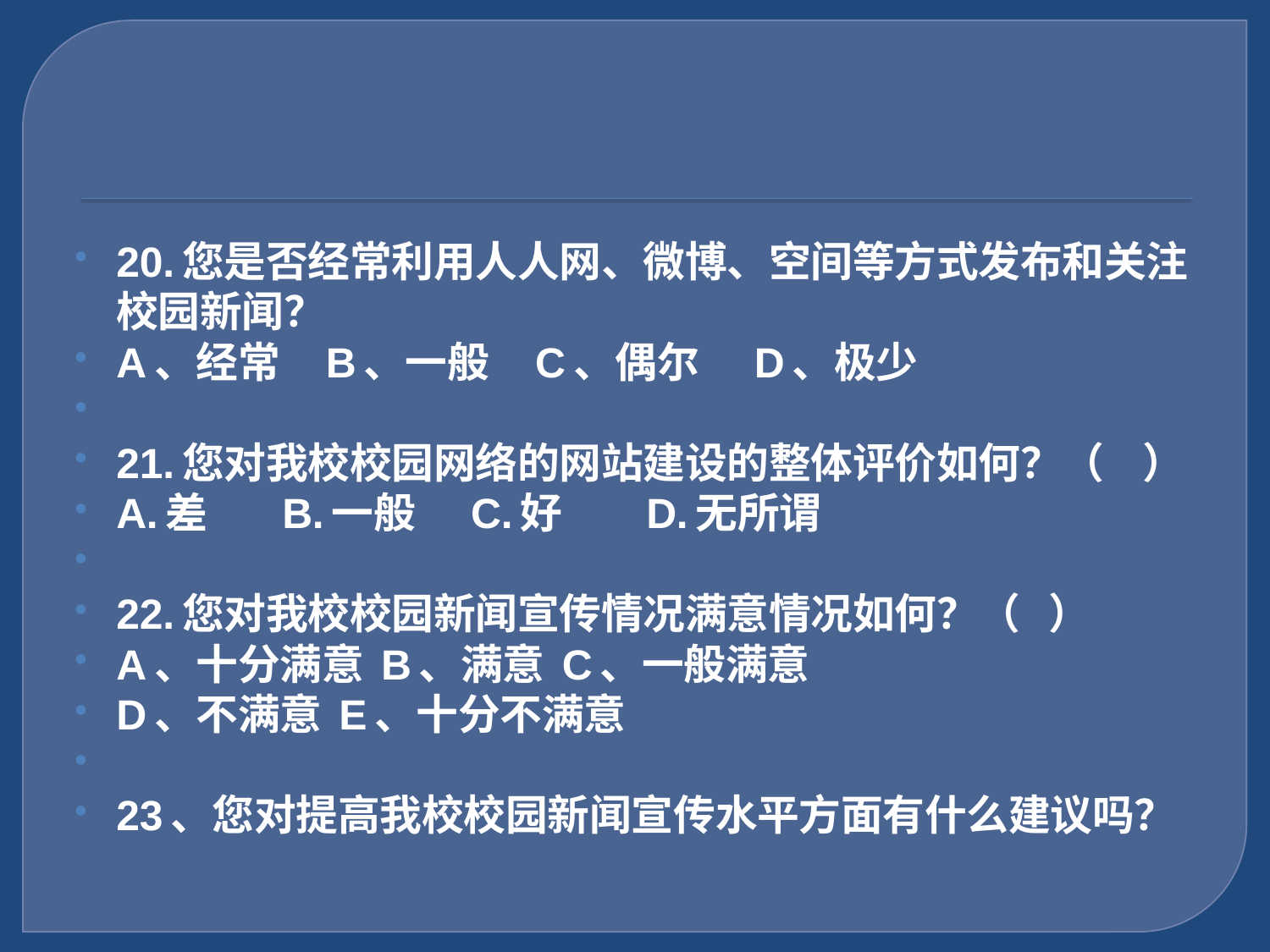

#
20.您是否经常利用人人网、微博、空间等方式发布和关注校园新闻？
A、经常    B、一般    C、偶尔     D、极少

21.您对我校校园网络的网站建设的整体评价如何？（    ）
A.差       B.一般     C.好        D.无所谓

22.您对我校校园新闻宣传情况满意情况如何？（   ）
A、十分满意 B、满意 C、一般满意
D、不满意 E、十分不满意

23、您对提高我校校园新闻宣传水平方面有什么建议吗？